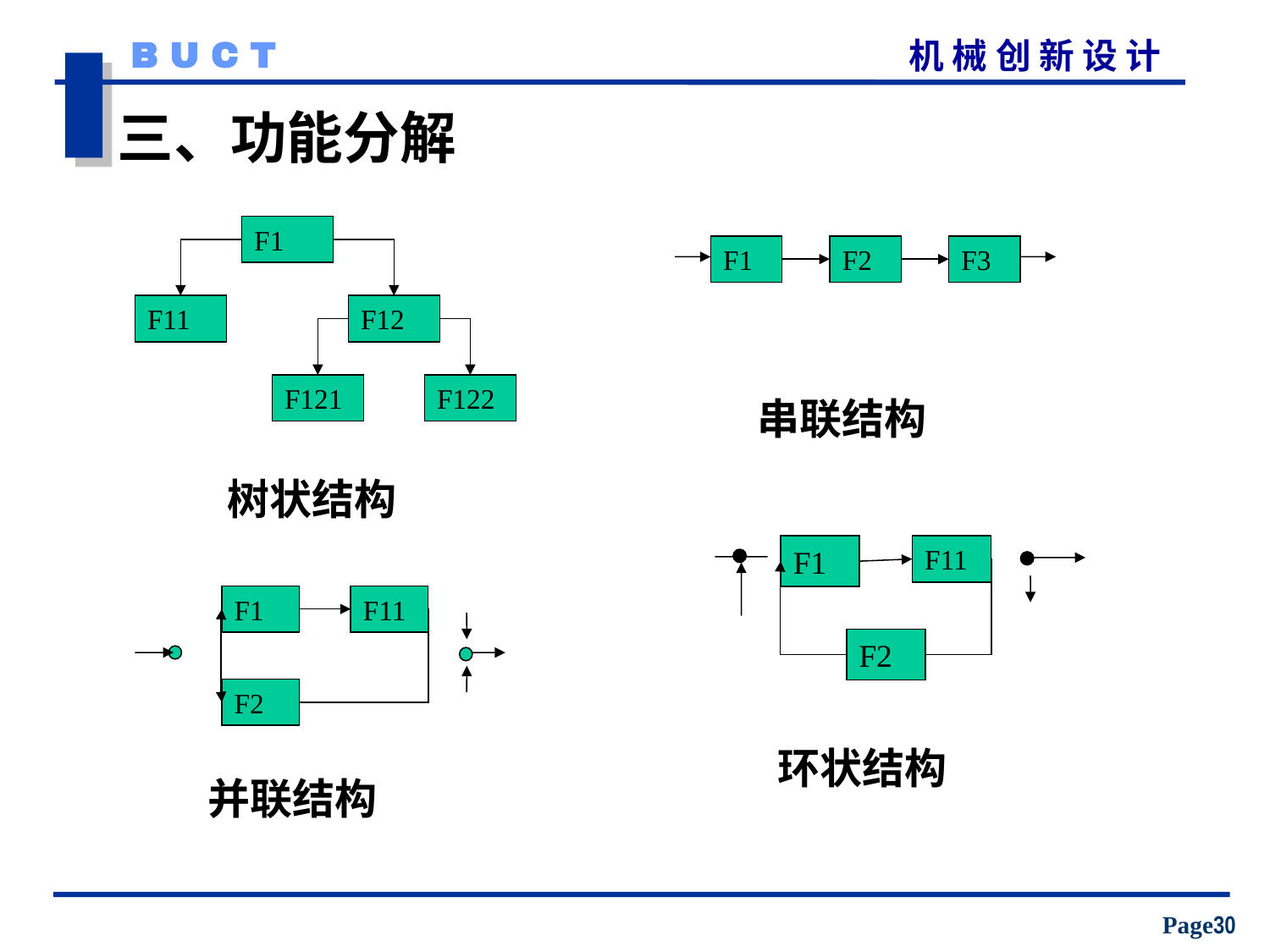

三、功能分解
F1
F11
F12
F121
F122
F1
F2
F3

串联结构
树状结构
F1
F11

F2
F1
F11

F2
环状结构
并联结构
Page30